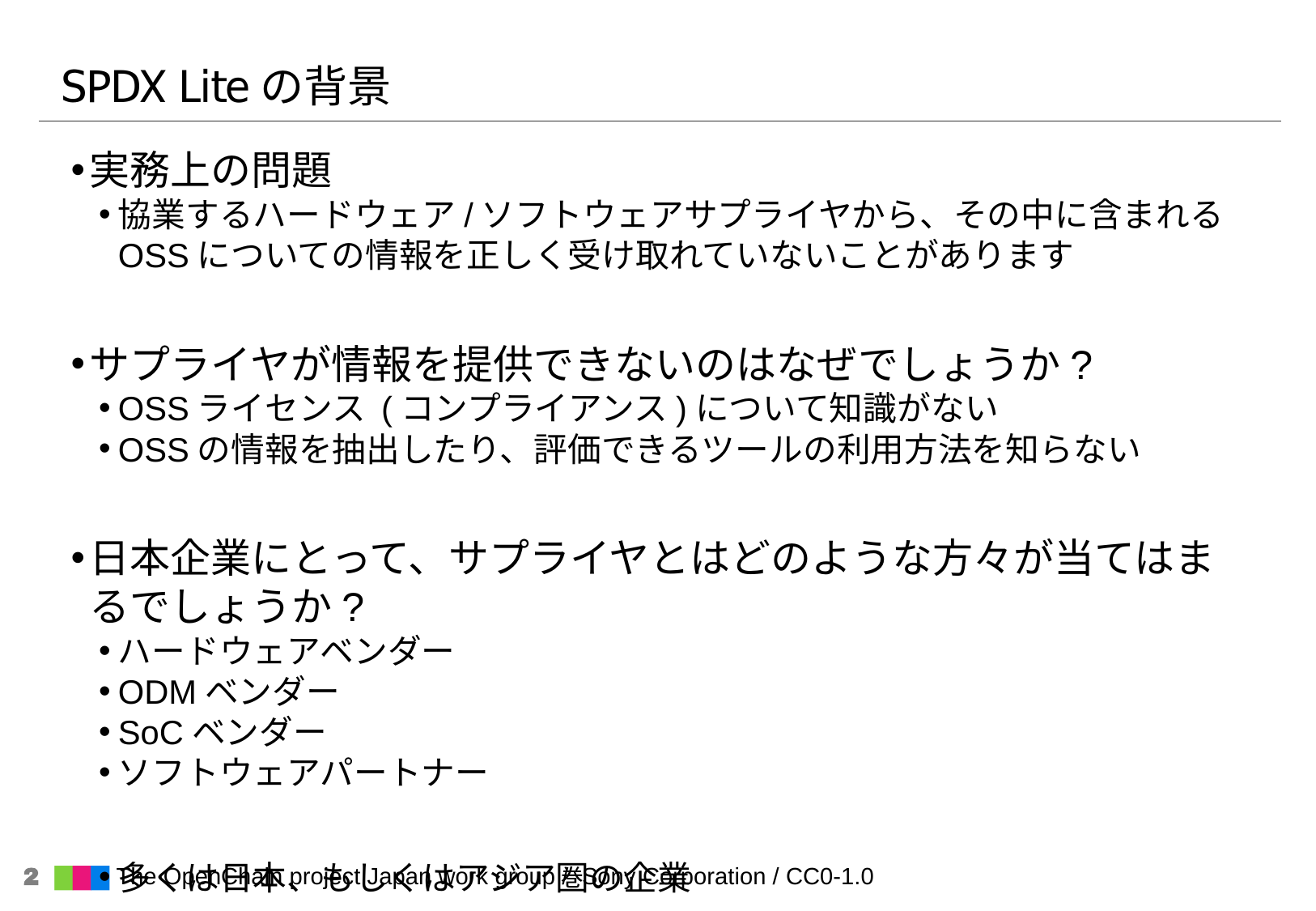

# SPDX Liteの背景
実務上の問題
協業するハードウェア/ソフトウェアサプライヤから、その中に含まれるOSSについての情報を正しく受け取れていないことがあります

サプライヤが情報を提供できないのはなぜでしょうか?
OSSライセンス (コンプライアンス)について知識がない
OSSの情報を抽出したり、評価できるツールの利用方法を知らない

日本企業にとって、サプライヤとはどのような方々が当てはまるでしょうか?
ハードウェアベンダー
ODMベンダー
SoCベンダー
ソフトウェアパートナー

多くは日本、もしくはアジア圏の企業